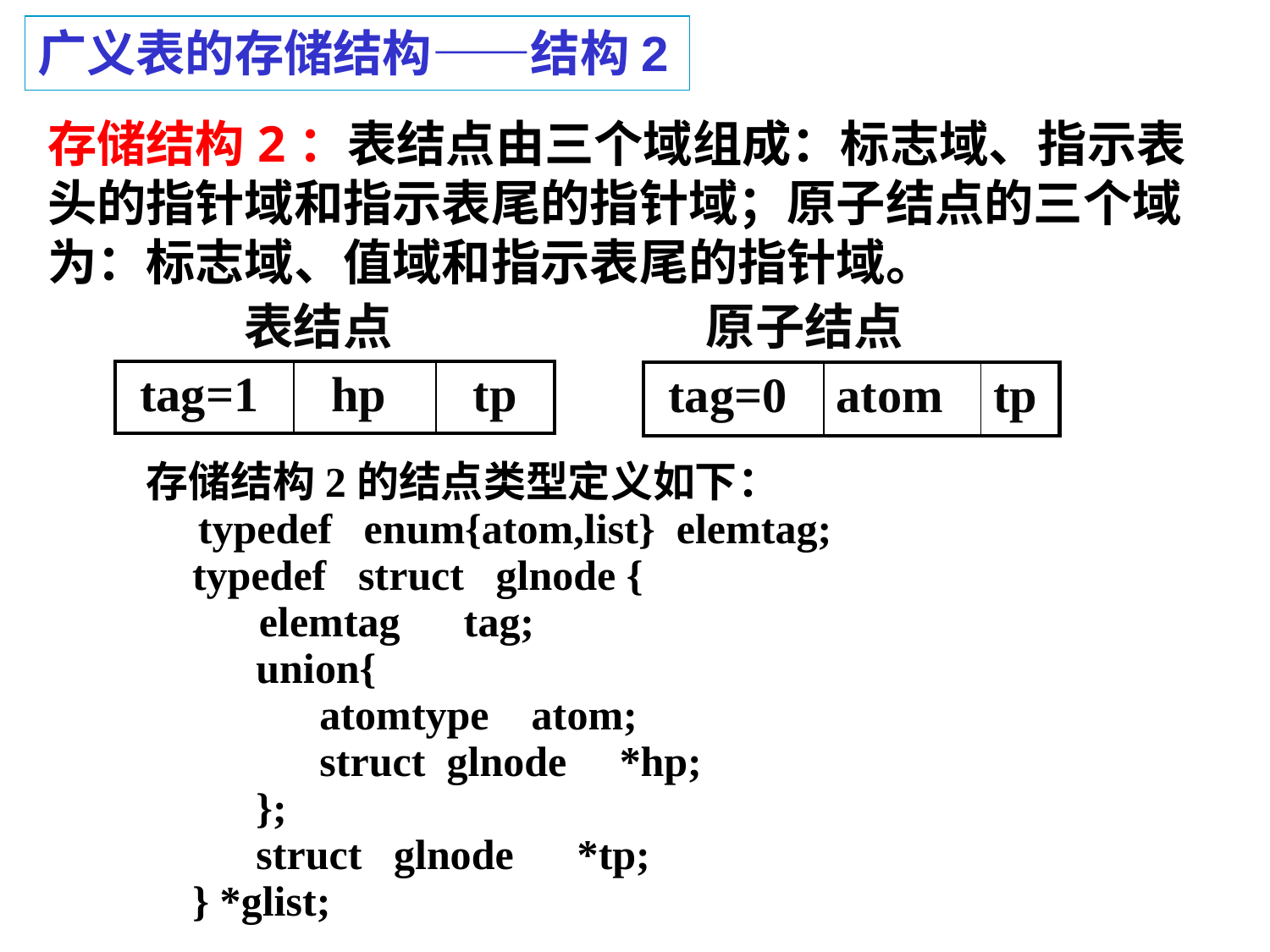

广义表的存储结构——结构2
存储结构2：表结点由三个域组成：标志域、指示表头的指针域和指示表尾的指针域；原子结点的三个域为：标志域、值域和指示表尾的指针域。
表结点                            原子结点
| tag=1 | hp | tp |
| --- | --- | --- |
| tag=0 | atom | tp |
| --- | --- | --- |
    存储结构2的结点类型定义如下：
 　   typedef   enum{atom,list}  elemtag;
　　typedef   struct   glnode {
　　       elemtag      tag;
               union{
                     atomtype    atom;
                     struct  glnode     *hp;
               };
               struct   glnode      *tp;
         } *glist;